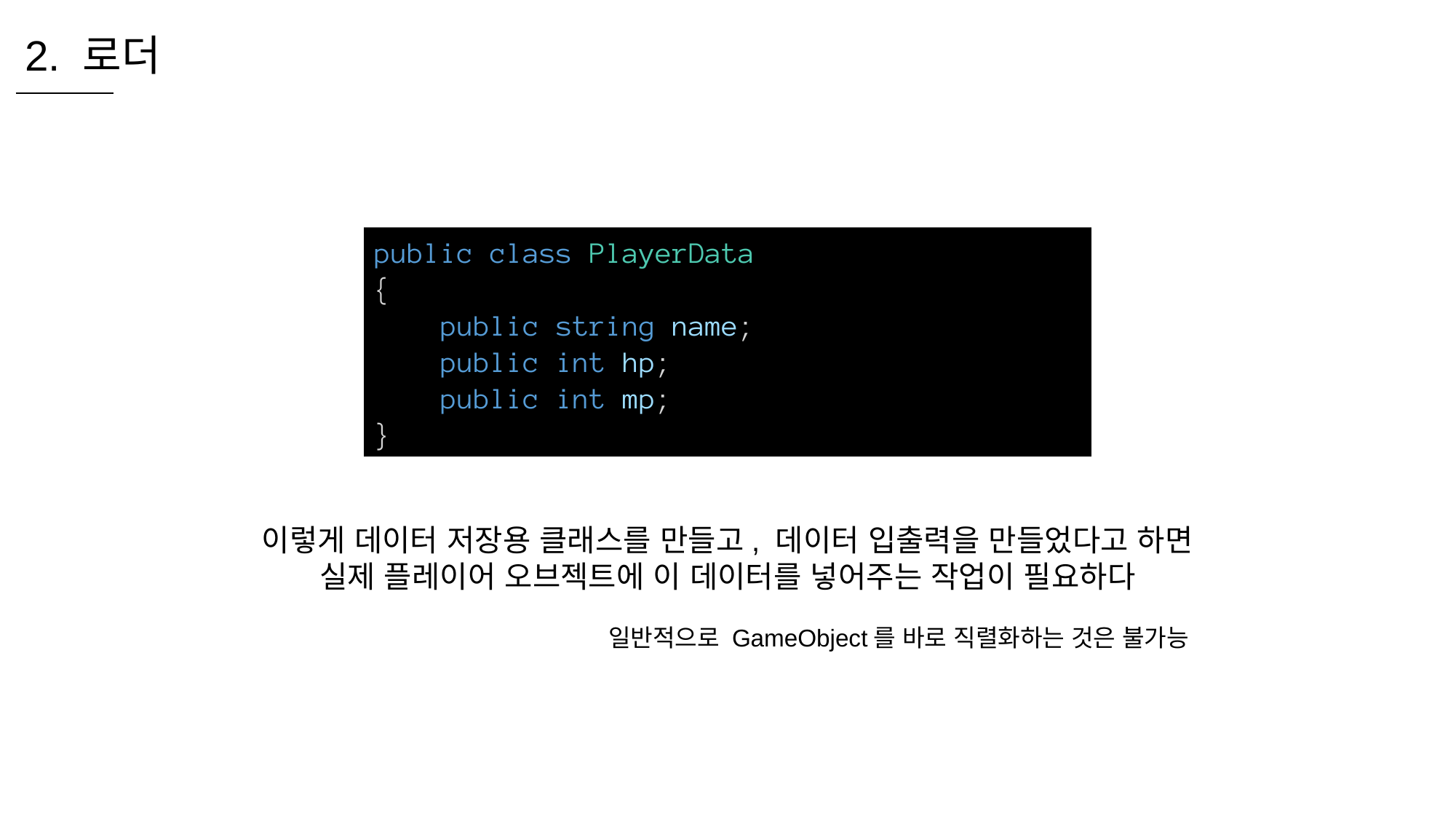

2. 로더
public class PlayerData
{
    public string name;
    public int hp;
    public int mp;
}
이렇게 데이터 저장용 클래스를 만들고, 데이터 입출력을 만들었다고 하면
실제 플레이어 오브젝트에 이 데이터를 넣어주는 작업이 필요하다
일반적으로 GameObject를 바로 직렬화하는 것은 불가능